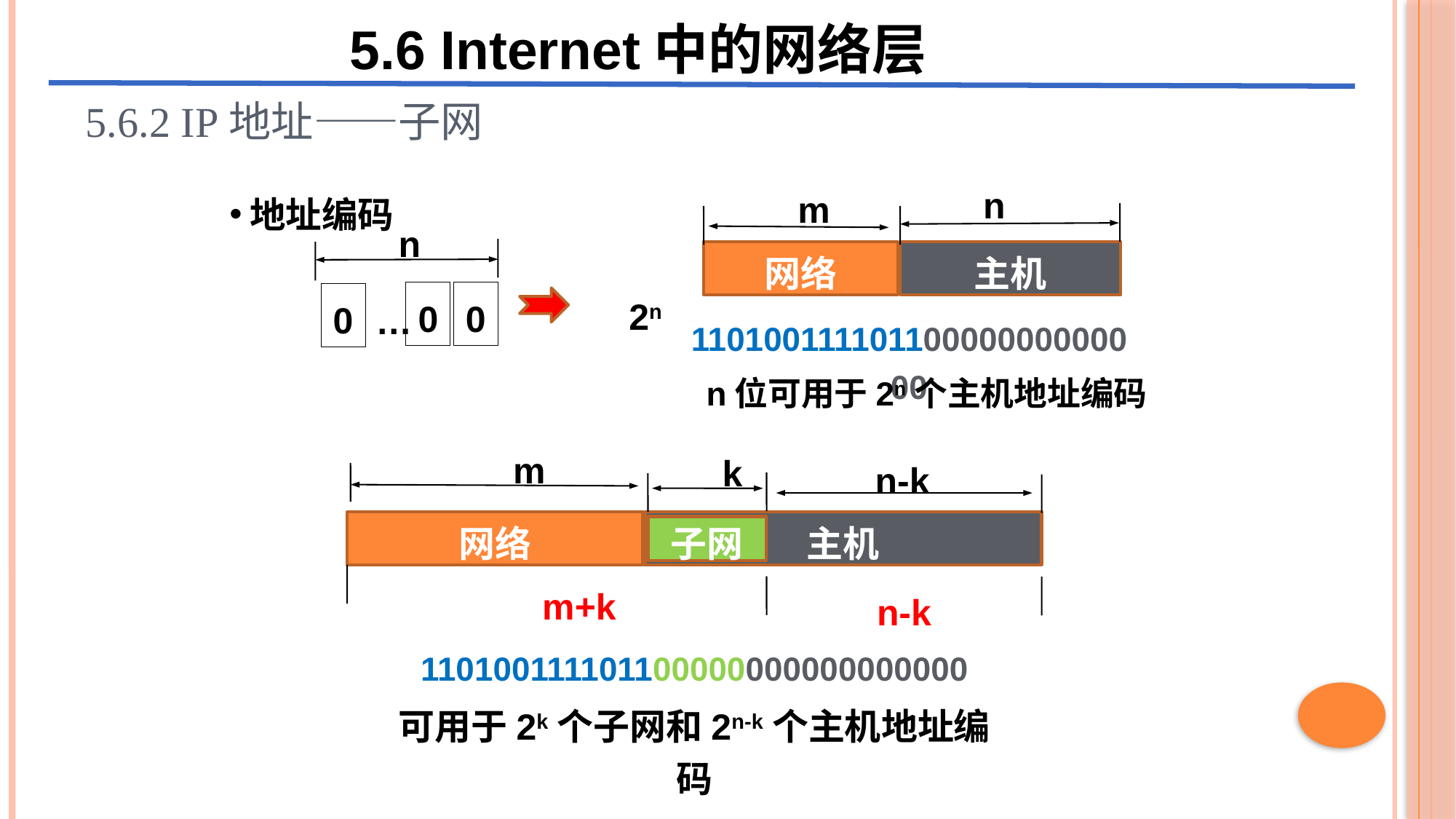

5.6 Internet中的网络层
# 5.6.2 IP地址——子网
地址编码

n
m

主机
网络
11010011110110000000000000
n位可用于2n个主机地址编码
n

2n
0
0
0
…

m
k
n-k

主机
网络
子网

m+k
n-k

110100111101100000000000000000
可用于2k个子网和2n-k个主机地址编码